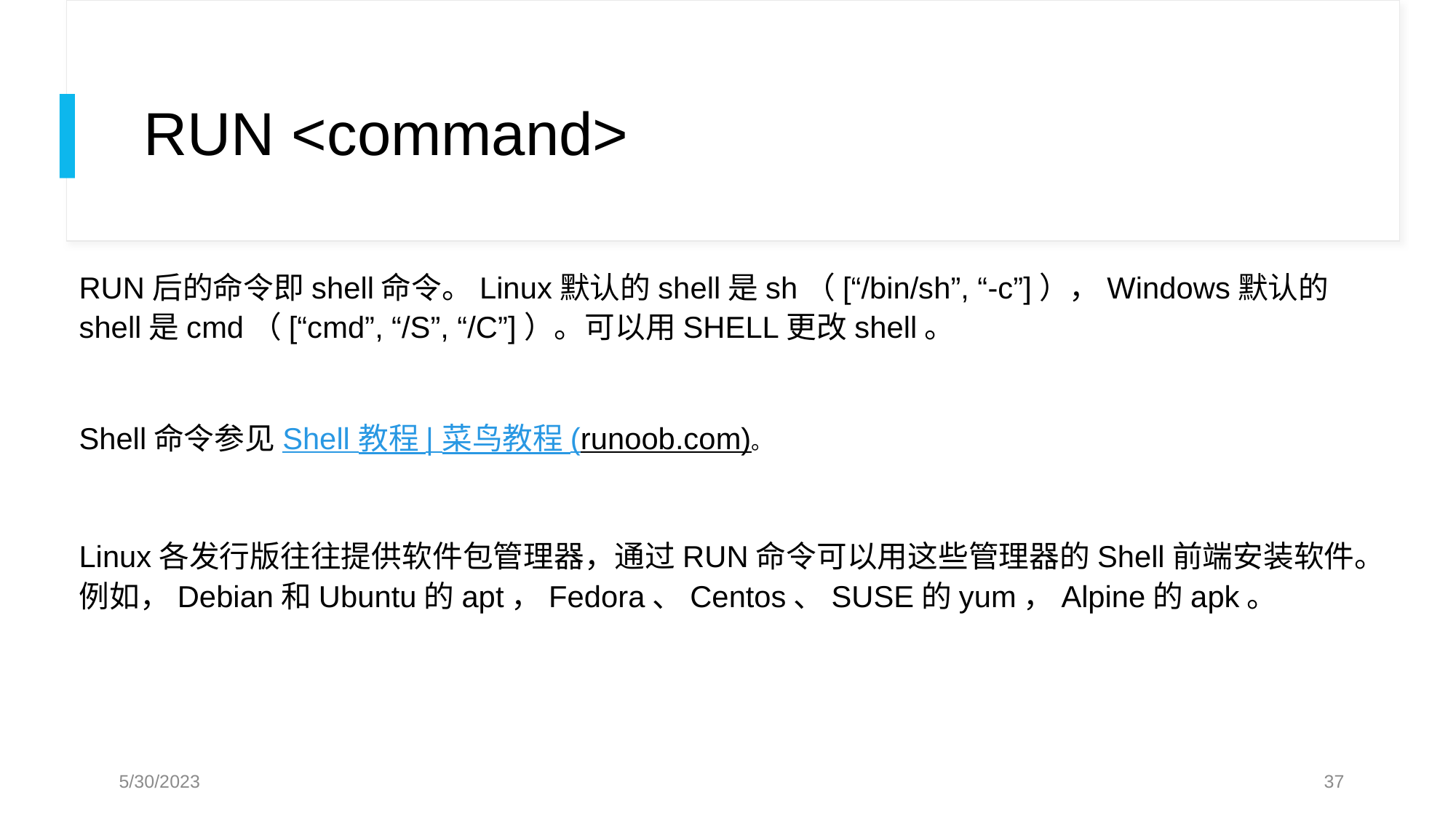

# RUN <command>
RUN后的命令即shell命令。Linux默认的shell是sh（[“/bin/sh”, “-c”]），Windows默认的shell是cmd（[“cmd”, “/S”, “/C”]）。可以用SHELL更改shell。

Shell命令参见Shell 教程 | 菜鸟教程 (runoob.com)。

Linux各发行版往往提供软件包管理器，通过RUN命令可以用这些管理器的Shell前端安装软件。例如，Debian和Ubuntu的apt，Fedora、Centos、SUSE的yum，Alpine的apk。
5/30/2023
37